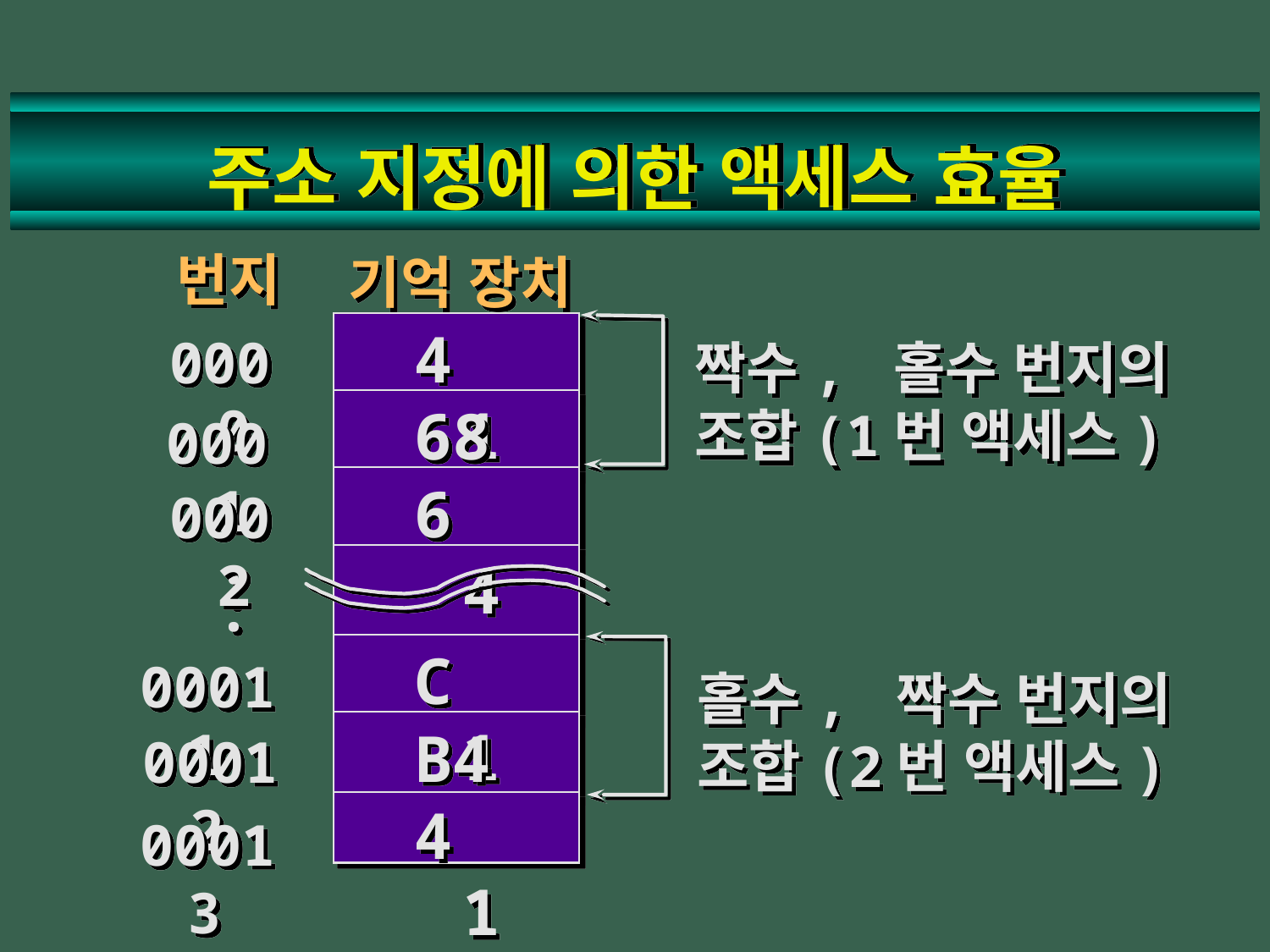

# 주소 지정에 의한 액세스 효율
번지
기억 장치
41

0000
짝수, 홀수 번지의
조합(1번 액세스)

68
0001

64
0002

.
.
.

C1

00011
홀수, 짝수 번지의
조합(2번 액세스)

B4
00012
41

00013